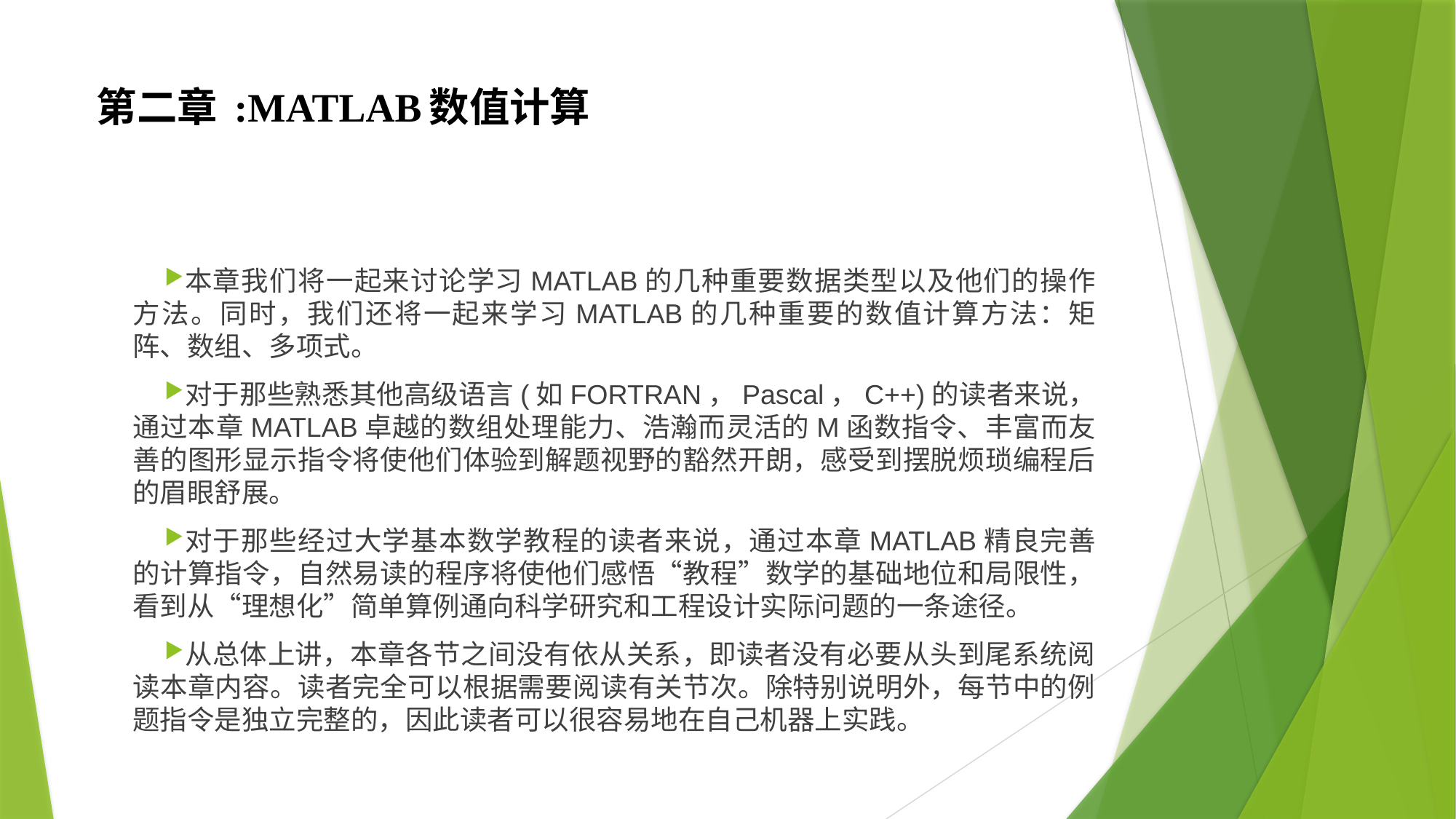

# 第二章 :MATLAB数值计算
本章我们将一起来讨论学习MATLAB的几种重要数据类型以及他们的操作方法。同时，我们还将一起来学习MATLAB的几种重要的数值计算方法：矩阵、数组、多项式。
对于那些熟悉其他高级语言(如FORTRAN，Pascal，C++)的读者来说，通过本章MATLAB卓越的数组处理能力、浩瀚而灵活的M函数指令、丰富而友善的图形显示指令将使他们体验到解题视野的豁然开朗，感受到摆脱烦琐编程后的眉眼舒展。
对于那些经过大学基本数学教程的读者来说，通过本章MATLAB精良完善的计算指令，自然易读的程序将使他们感悟“教程”数学的基础地位和局限性，看到从“理想化”简单算例通向科学研究和工程设计实际问题的一条途径。
从总体上讲，本章各节之间没有依从关系，即读者没有必要从头到尾系统阅读本章内容。读者完全可以根据需要阅读有关节次。除特别说明外，每节中的例题指令是独立完整的，因此读者可以很容易地在自己机器上实践。